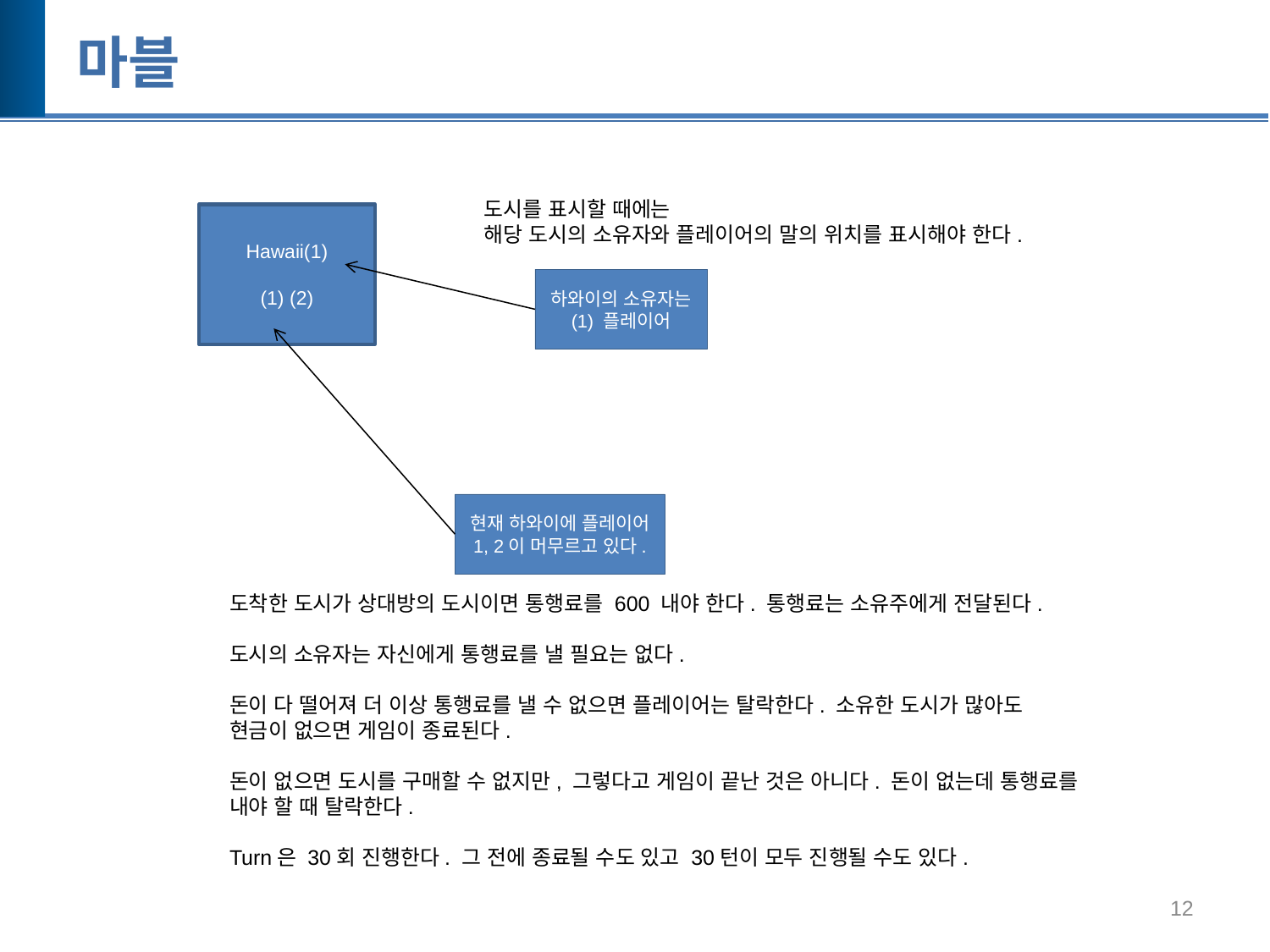

# 마블
도시를 표시할 때에는
해당 도시의 소유자와 플레이어의 말의 위치를 표시해야 한다.

Hawaii(1)

(1) (2)
하와이의 소유자는 (1) 플레이어
현재 하와이에 플레이어 1, 2이 머무르고 있다.
도착한 도시가 상대방의 도시이면 통행료를 600 내야 한다. 통행료는 소유주에게 전달된다.

도시의 소유자는 자신에게 통행료를 낼 필요는 없다.

돈이 다 떨어져 더 이상 통행료를 낼 수 없으면 플레이어는 탈락한다. 소유한 도시가 많아도
현금이 없으면 게임이 종료된다.

돈이 없으면 도시를 구매할 수 없지만, 그렇다고 게임이 끝난 것은 아니다. 돈이 없는데 통행료를
내야 할 때 탈락한다.

Turn은 30회 진행한다. 그 전에 종료될 수도 있고 30턴이 모두 진행될 수도 있다.

12